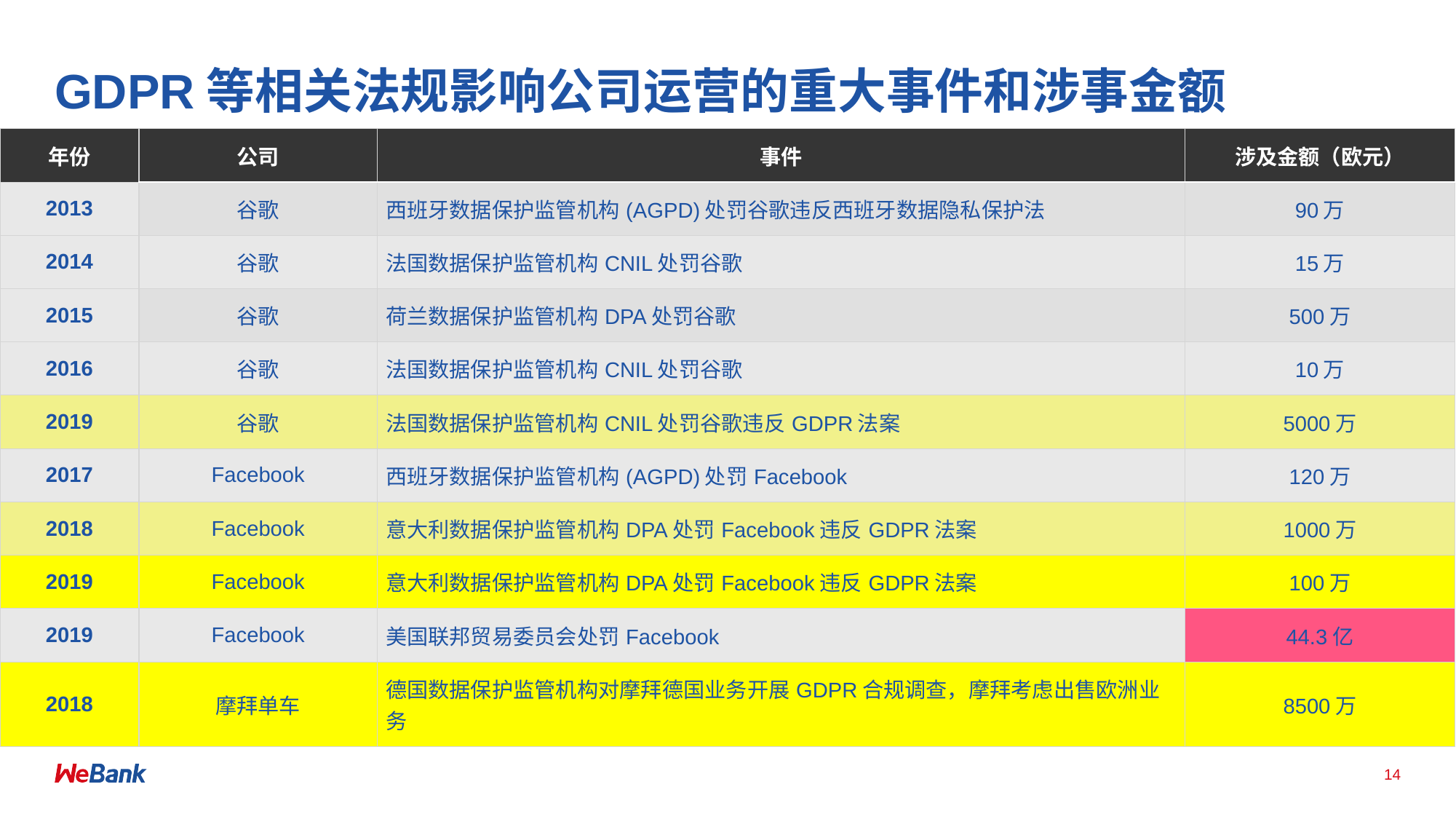

# GDPR等相关法规影响公司运营的重大事件和涉事金额
| 年份 | 公司 | 事件 | 涉及金额（欧元） |
| --- | --- | --- | --- |
| 2013 | 谷歌 | 西班牙数据保护监管机构(AGPD)处罚谷歌违反西班牙数据隐私保护法 | 90万 |
| 2014 | 谷歌 | 法国数据保护监管机构CNIL处罚谷歌 | 15万 |
| 2015 | 谷歌 | 荷兰数据保护监管机构DPA处罚谷歌 | 500万 |
| 2016 | 谷歌 | 法国数据保护监管机构CNIL处罚谷歌 | 10万 |
| 2019 | 谷歌 | 法国数据保护监管机构CNIL处罚谷歌违反GDPR法案 | 5000万 |
| 2017 | Facebook | 西班牙数据保护监管机构(AGPD)处罚Facebook | 120万 |
| 2018 | Facebook | 意大利数据保护监管机构DPA处罚Facebook违反GDPR法案 | 1000万 |
| 2019 | Facebook | 意大利数据保护监管机构DPA处罚Facebook违反GDPR法案 | 100万 |
| 2019 | Facebook | 美国联邦贸易委员会处罚Facebook | 44.3亿 |
| 2018 | 摩拜单车 | 德国数据保护监管机构对摩拜德国业务开展GDPR合规调查，摩拜考虑出售欧洲业务 | 8500万 |
14